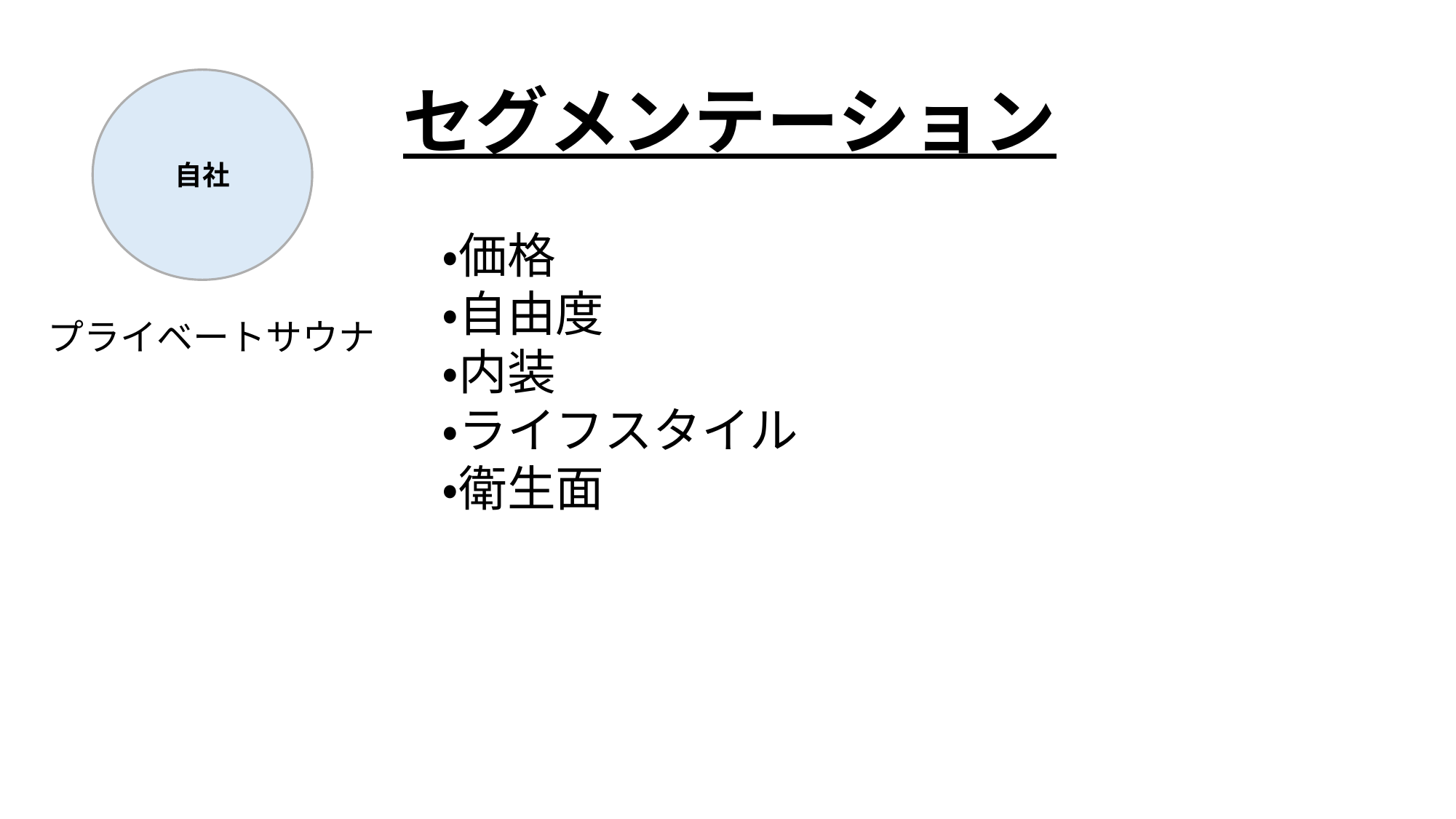

自社
セグメンテーション
・価格
・自由度
・内装
・ライフスタイル
・衛生面

プライベートサウナ